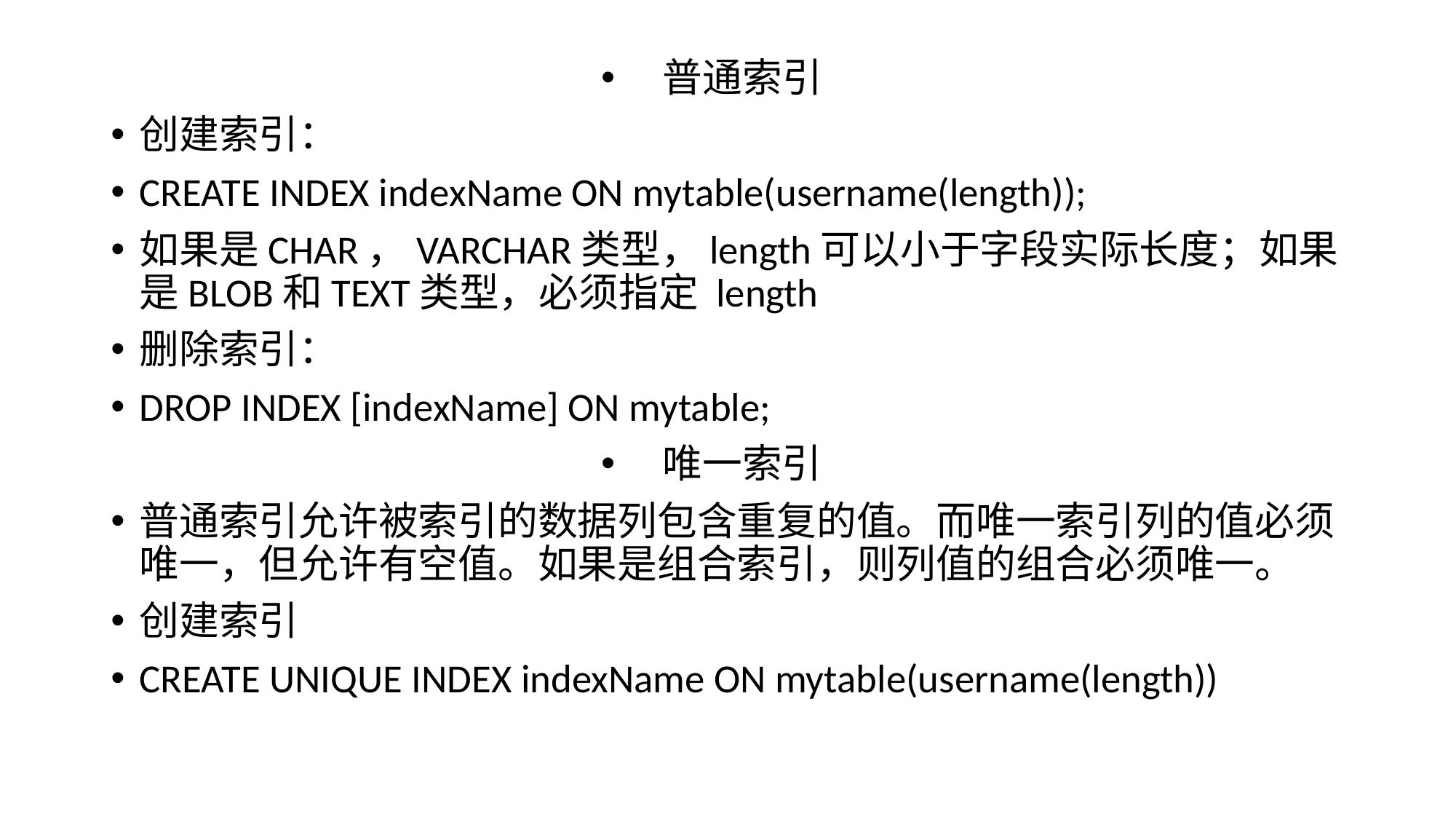

普通索引
创建索引：
CREATE INDEX indexName ON mytable(username(length));
如果是CHAR，VARCHAR类型，length可以小于字段实际长度；如果是BLOB和TEXT类型，必须指定 length
删除索引：
DROP INDEX [indexName] ON mytable;
唯一索引
普通索引允许被索引的数据列包含重复的值。而唯一索引列的值必须唯一，但允许有空值。如果是组合索引，则列值的组合必须唯一。
创建索引
CREATE UNIQUE INDEX indexName ON mytable(username(length))